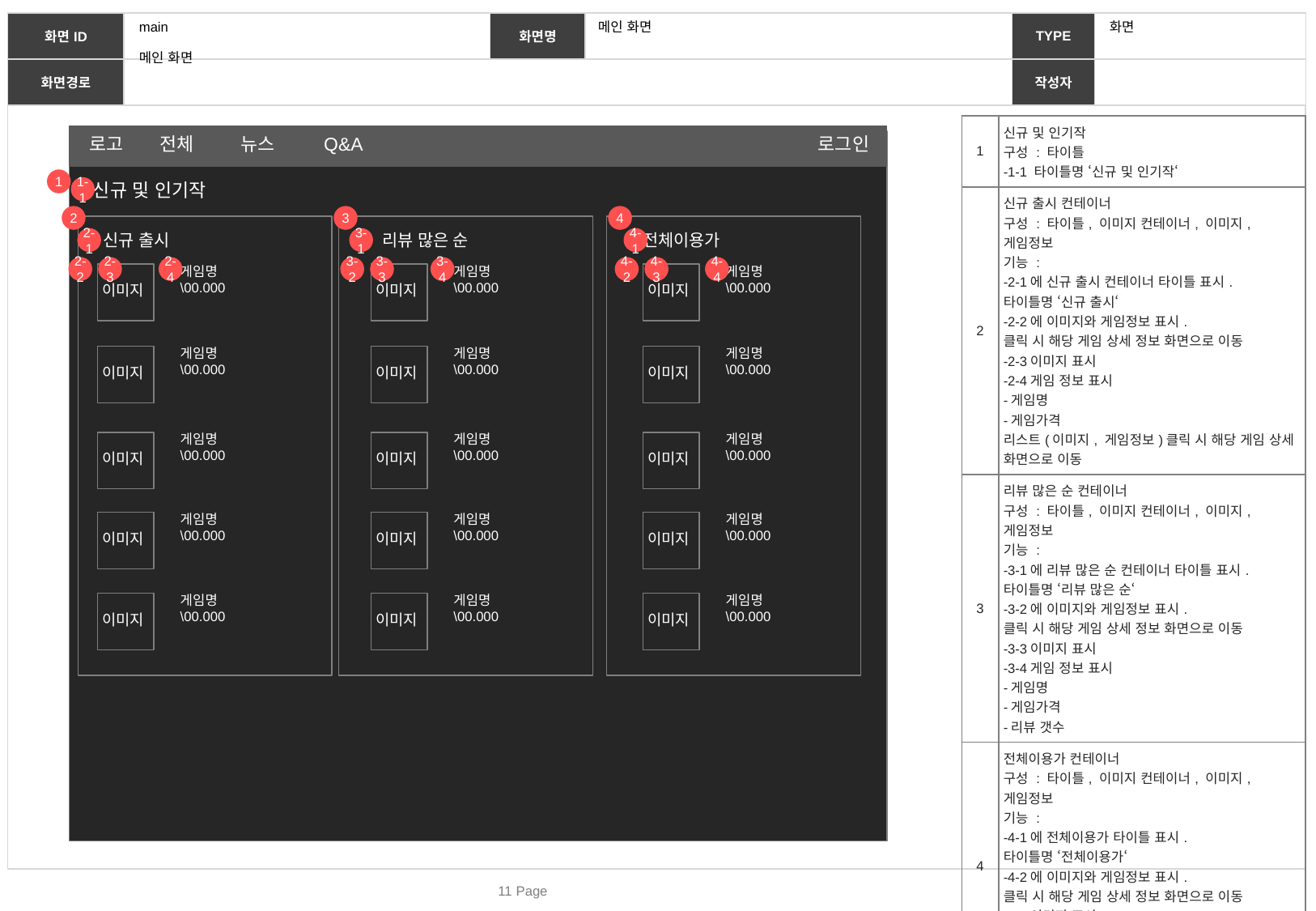

main
메인 화면
화면
메인 화면
| 1 | 신규 및 인기작 구성 : 타이틀 -1-1 타이틀명 ‘신규 및 인기작‘ |
| --- | --- |
| 2 | 신규 출시 컨테이너 구성 : 타이틀, 이미지 컨테이너, 이미지, 게임정보 기능 : -2-1에 신규 출시 컨테이너 타이틀 표시. 타이틀명 ‘신규 출시‘ -2-2에 이미지와 게임정보 표시. 클릭 시 해당 게임 상세 정보 화면으로 이동 -2-3이미지 표시 -2-4게임 정보 표시 -게임명 -게임가격 리스트(이미지, 게임정보)클릭 시 해당 게임 상세 화면으로 이동 |
| 3 | 리뷰 많은 순 컨테이너 구성 : 타이틀, 이미지 컨테이너, 이미지, 게임정보 기능 : -3-1에 리뷰 많은 순 컨테이너 타이틀 표시. 타이틀명 ‘리뷰 많은 순‘ -3-2에 이미지와 게임정보 표시. 클릭 시 해당 게임 상세 정보 화면으로 이동 -3-3이미지 표시 -3-4게임 정보 표시 -게임명 -게임가격 -리뷰 갯수 |
| 4 | 전체이용가 컨테이너 구성 : 타이틀, 이미지 컨테이너, 이미지, 게임정보 기능 : -4-1에 전체이용가 타이틀 표시. 타이틀명 ‘전체이용가‘ -4-2에 이미지와 게임정보 표시. 클릭 시 해당 게임 상세 정보 화면으로 이동 -4-3이미지 표시 -4-4게임 정보 표시 -게임명 -게임가격 |

로고
전체
뉴스
로그인
Q&A

1
신규 및 인기작
1-1
2
3
4

신규 출시
리뷰 많은 순
전체이용가
2-1
3-1
4-1
게임명
\00.000
게임명
\00.000
게임명
\00.000
2-2
2-3
2-4
3-2
3-3
3-4
4-2
4-3
4-4

이미지
이미지
이미지
게임명
\00.000
게임명
\00.000
게임명
\00.000

이미지
이미지
이미지
게임명
\00.000
게임명
\00.000
게임명
\00.000

이미지
이미지
이미지
게임명
\00.000
게임명
\00.000
게임명
\00.000

이미지
이미지
이미지
게임명
\00.000
게임명
\00.000
게임명
\00.000

이미지
이미지
이미지